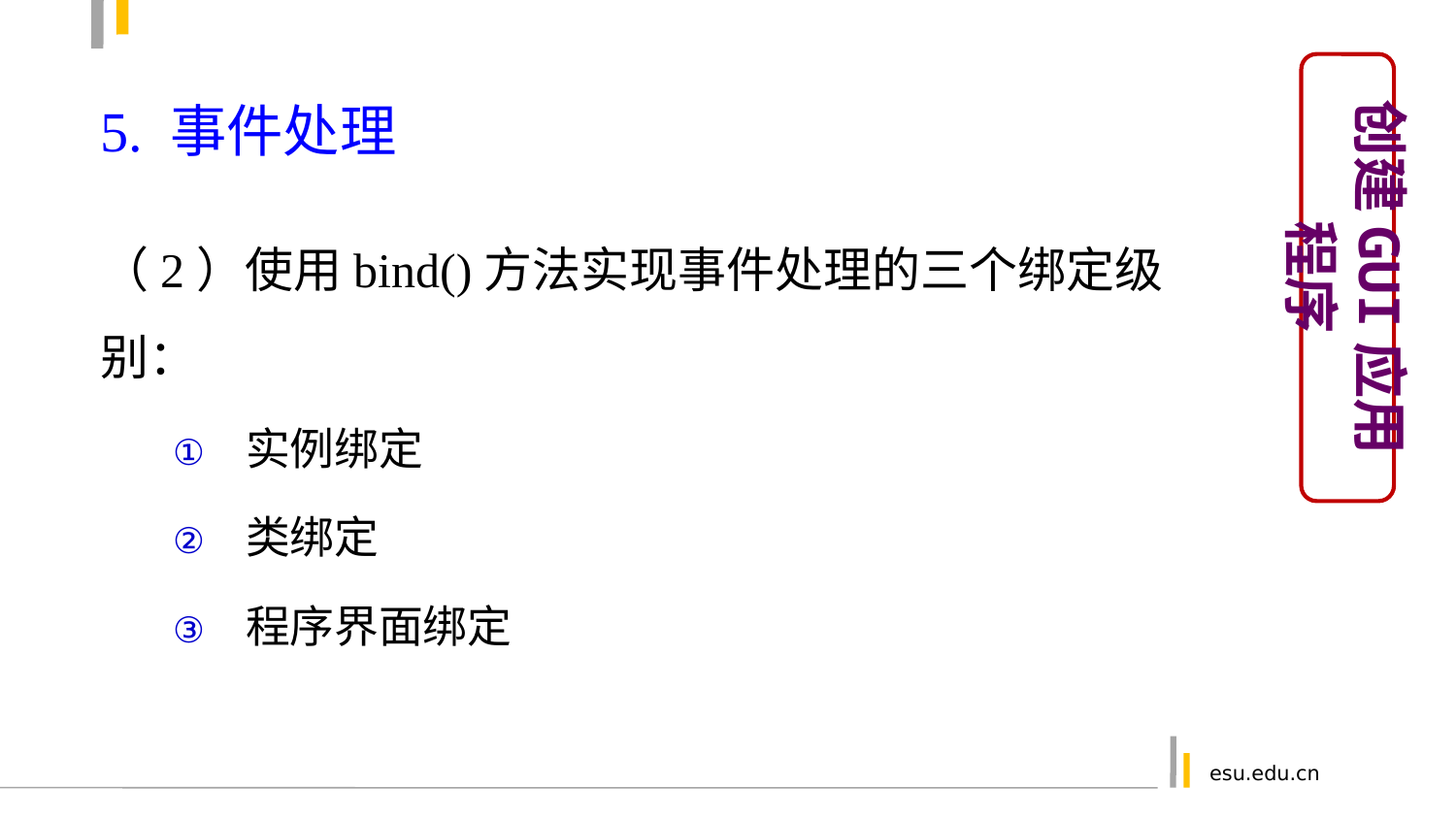

创建GUI应用程序
5. 事件处理
（2）使用bind()方法实现事件处理的三个绑定级别：
实例绑定
类绑定
程序界面绑定